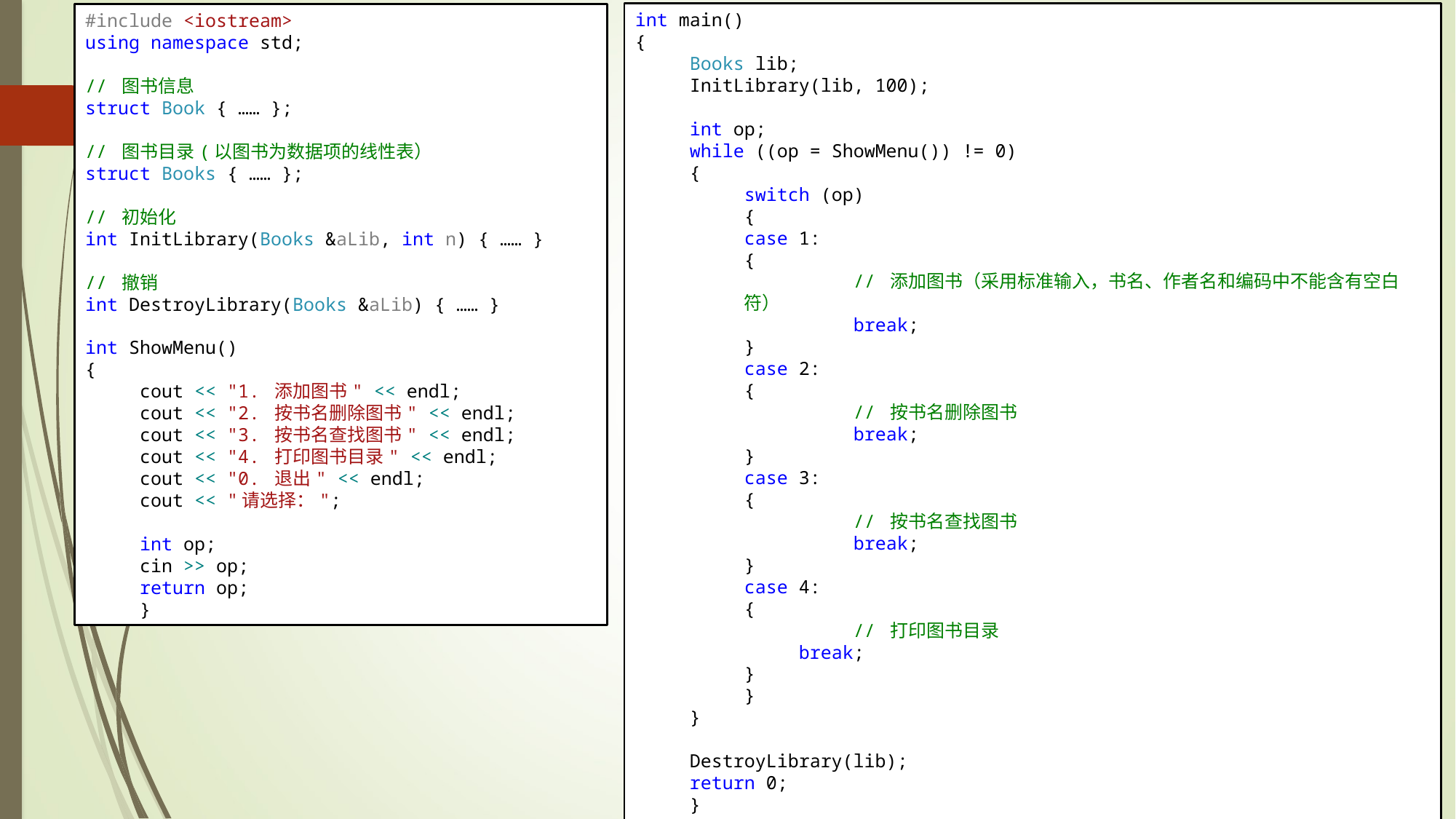

int main()
{
Books lib;
InitLibrary(lib, 100);

int op;
while ((op = ShowMenu()) != 0)
{
switch (op)
{
case 1:
{
	// 添加图书（采用标准输入，书名、作者名和编码中不能含有空白符）
	break;
}
case 2:
{
	// 按书名删除图书
	break;
}
case 3:
{
	// 按书名查找图书
	break;
}
case 4:
{
	// 打印图书目录
break;
}
}
}

DestroyLibrary(lib);
return 0;
}
#include <iostream>
using namespace std;

// 图书信息
struct Book { …… };

// 图书目录(以图书为数据项的线性表）
struct Books { …… };

// 初始化
int InitLibrary(Books &aLib, int n) { …… }

// 撤销
int DestroyLibrary(Books &aLib) { …… }

int ShowMenu()
{
cout << "1. 添加图书" << endl;
cout << "2. 按书名删除图书" << endl;
cout << "3. 按书名查找图书" << endl;
cout << "4. 打印图书目录" << endl;
cout << "0. 退出" << endl;
cout << "请选择：";

int op;
cin >> op;
return op;
}